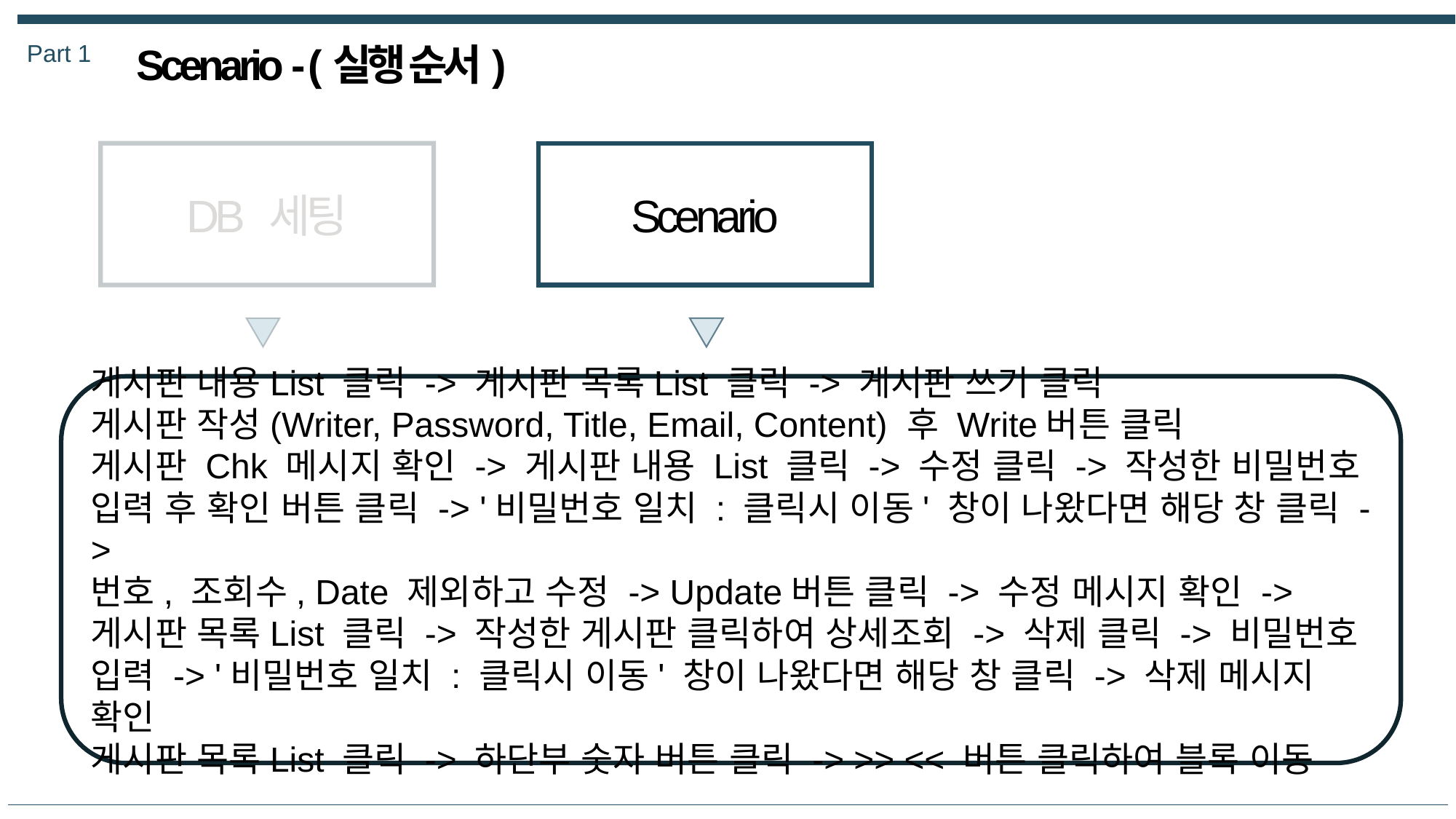

Part 1
Scenario - (실행 순서)
DB 세팅
Scenario

게시판 내용List 클릭 -> 게시판 목록List 클릭 -> 게시판 쓰기 클릭
게시판 작성(Writer, Password, Title, Email, Content) 후 Write버튼 클릭
게시판 Chk 메시지 확인 -> 게시판 내용 List 클릭 -> 수정 클릭 -> 작성한 비밀번호 입력 후 확인 버튼 클릭 -> '비밀번호 일치 : 클릭시 이동' 창이 나왔다면 해당 창 클릭 ->
번호, 조회수, Date 제외하고 수정 -> Update버튼 클릭 -> 수정 메시지 확인 ->
게시판 목록List 클릭 -> 작성한 게시판 클릭하여 상세조회 -> 삭제 클릭 -> 비밀번호 입력 -> '비밀번호 일치 : 클릭시 이동' 창이 나왔다면 해당 창 클릭 -> 삭제 메시지 확인
게시판 목록List 클릭 -> 하단부 숫자 버튼 클릭 -> >> << 버튼 클릭하여 블록 이동